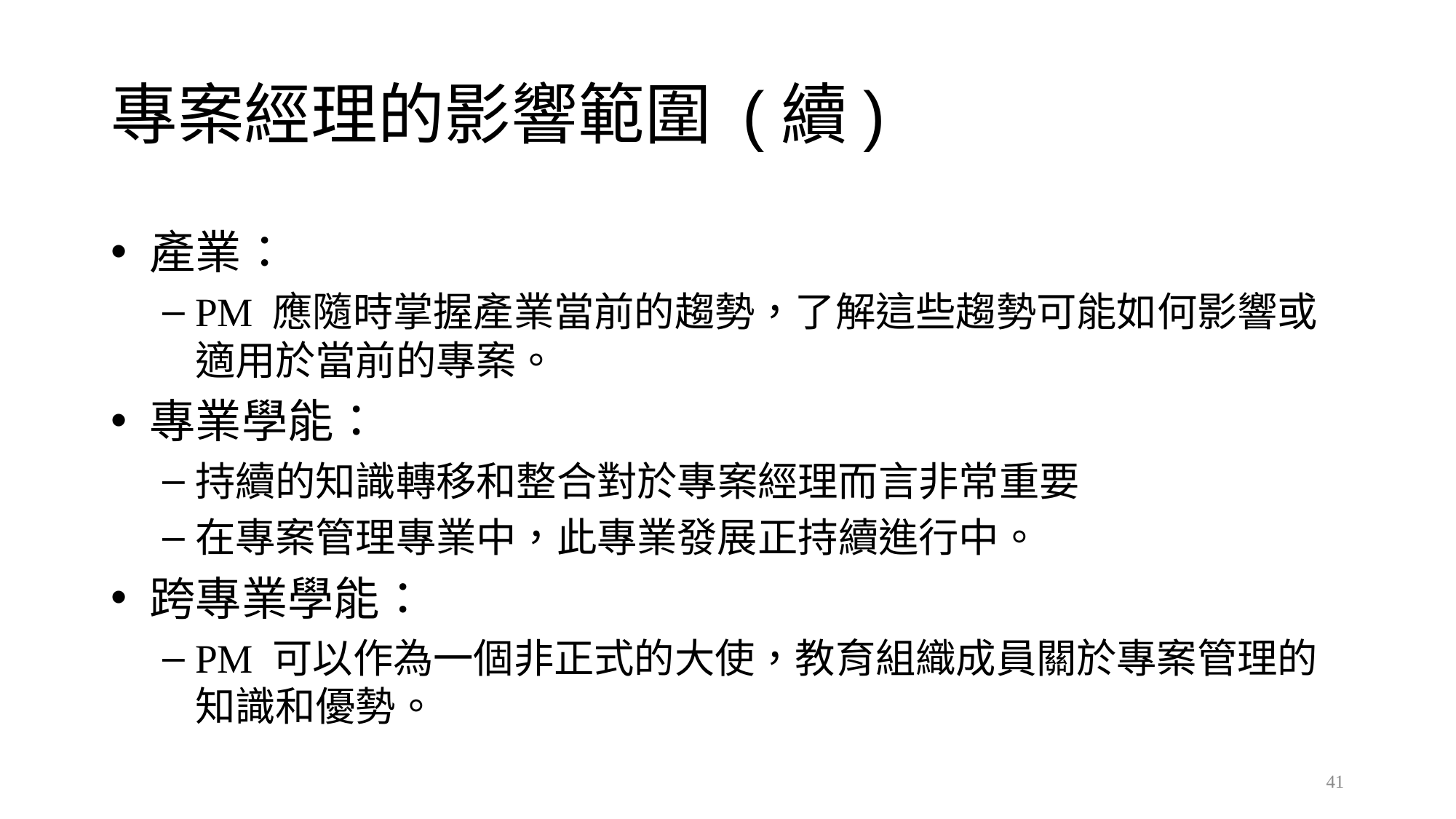

# 專案經理的影響範圍 (續)
產業：
PM 應隨時掌握產業當前的趨勢，了解這些趨勢可能如何影響或適用於當前的專案。
專業學能：
持續的知識轉移和整合對於專案經理而言非常重要
在專案管理專業中，此專業發展正持續進行中。
跨專業學能：
PM 可以作為一個非正式的大使，教育組織成員關於專案管理的知識和優勢。

41